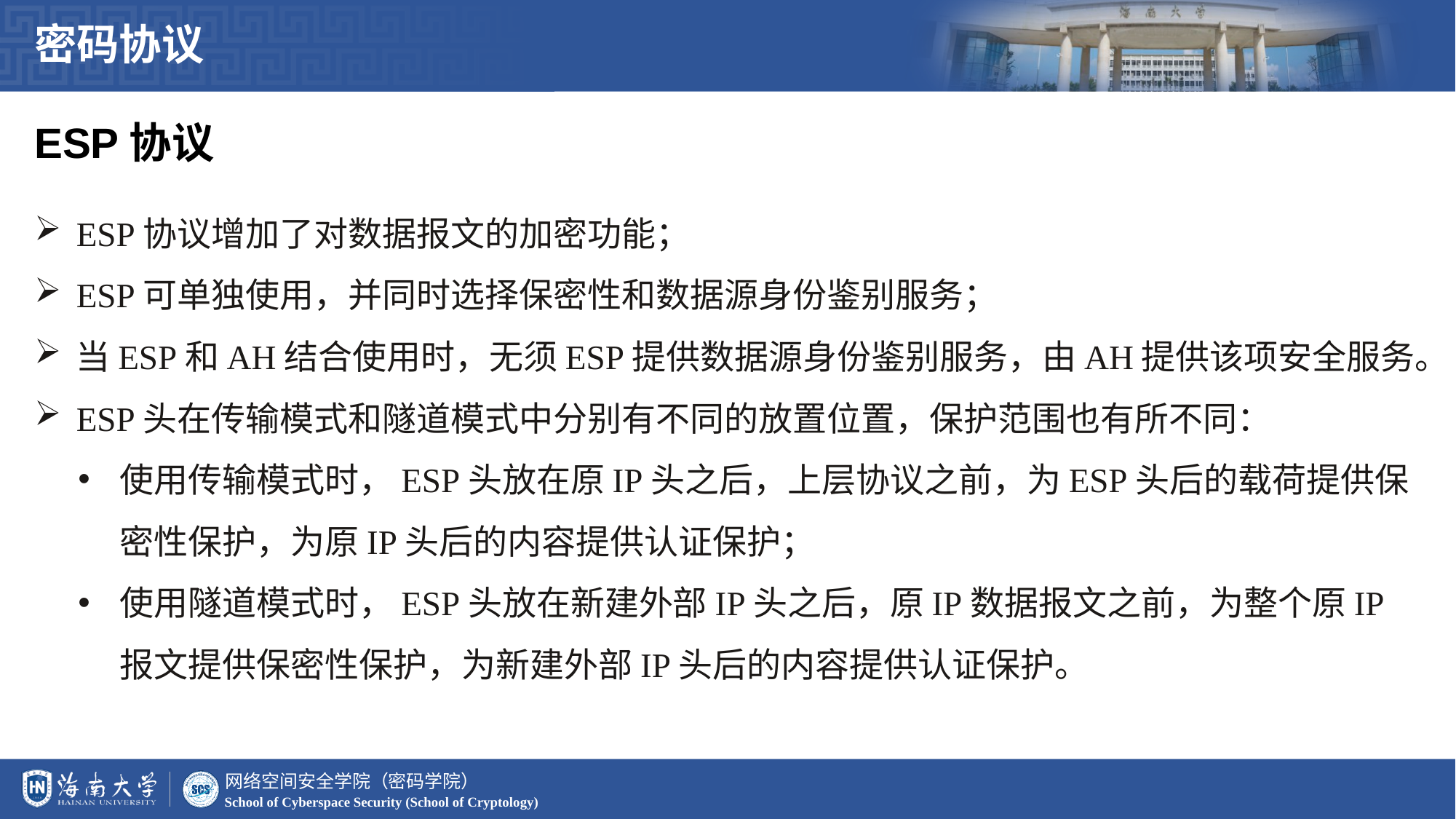

密码协议
ESP协议
ESP协议增加了对数据报文的加密功能；
ESP可单独使用，并同时选择保密性和数据源身份鉴别服务；
当ESP和AH结合使用时，无须ESP提供数据源身份鉴别服务，由AH提供该项安全服务。
ESP头在传输模式和隧道模式中分别有不同的放置位置，保护范围也有所不同：
使用传输模式时，ESP头放在原IP头之后，上层协议之前，为ESP头后的载荷提供保密性保护，为原IP头后的内容提供认证保护；
使用隧道模式时，ESP头放在新建外部IP头之后，原IP数据报文之前，为整个原IP报文提供保密性保护，为新建外部IP头后的内容提供认证保护。
86